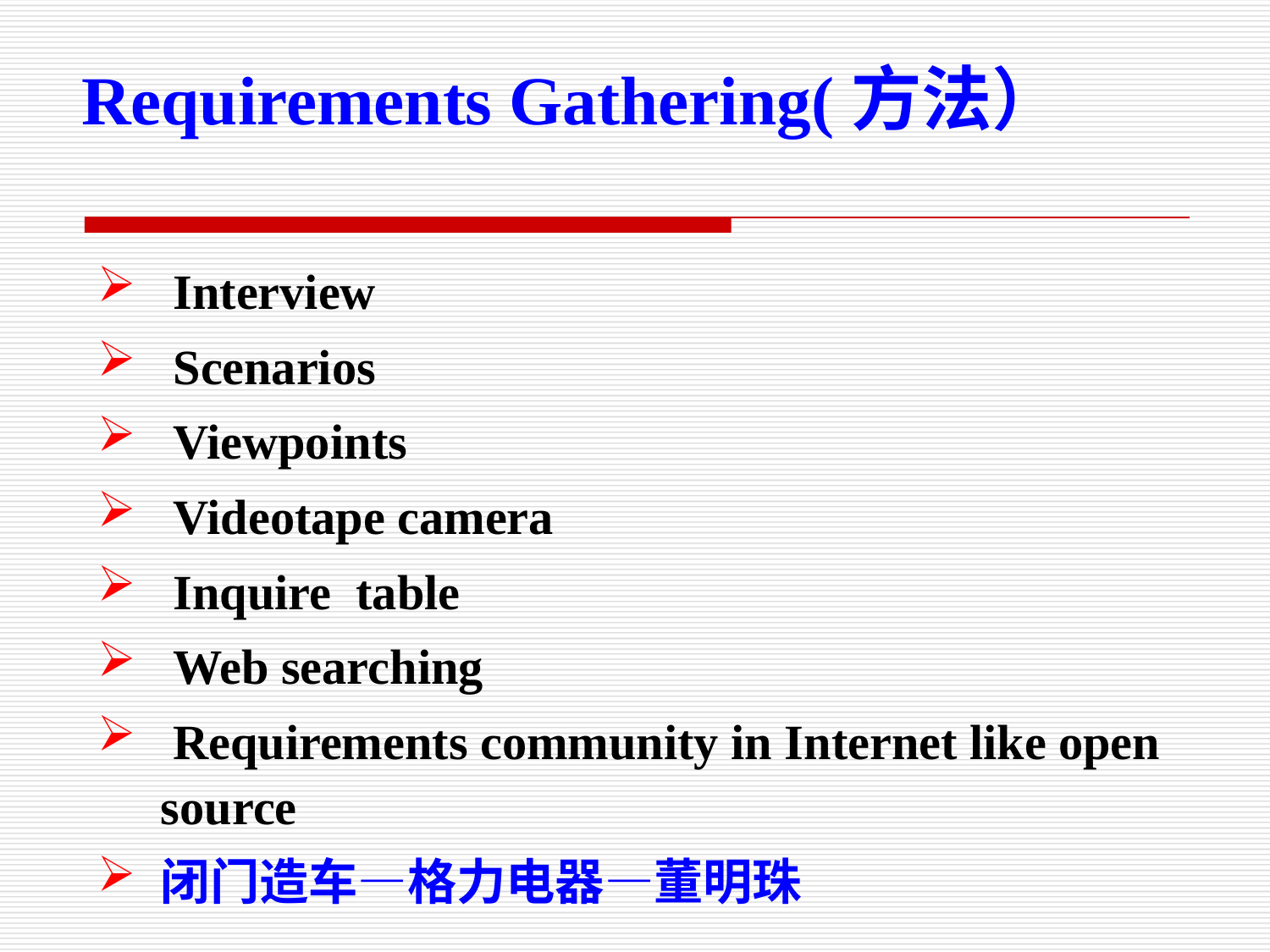

Requirements Gathering(方法）
 Interview
 Scenarios
 Viewpoints
 Videotape camera
 Inquire  table
 Web searching
 Requirements community in Internet like open source
闭门造车—格力电器—董明珠